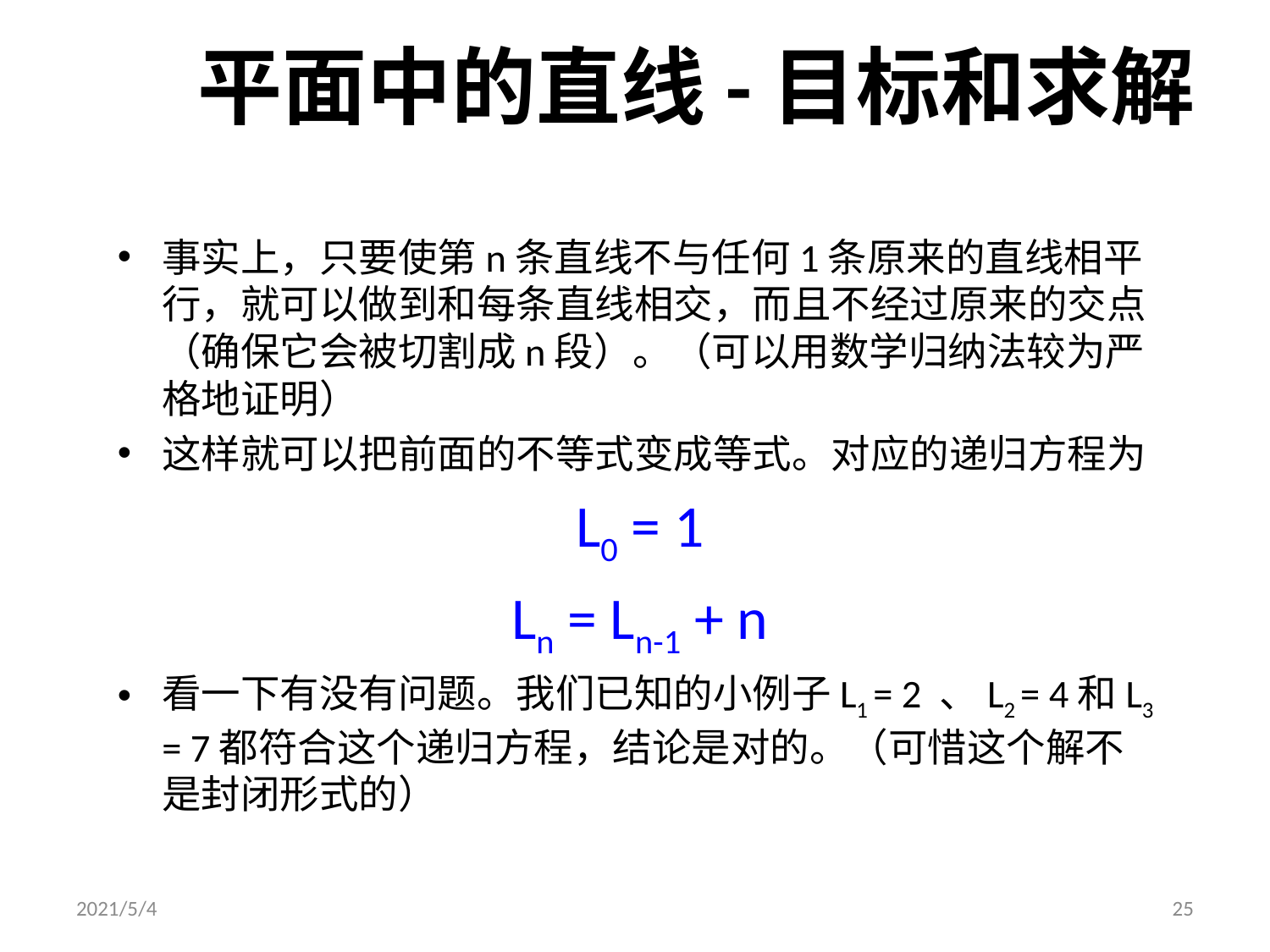

# 平面中的直线-目标和求解
事实上，只要使第n条直线不与任何1条原来的直线相平行，就可以做到和每条直线相交，而且不经过原来的交点（确保它会被切割成n段）。（可以用数学归纳法较为严格地证明）
这样就可以把前面的不等式变成等式。对应的递归方程为
L0 = 1
Ln = Ln-1 + n
看一下有没有问题。我们已知的小例子L1 = 2 、L2 = 4和L3 = 7都符合这个递归方程，结论是对的。（可惜这个解不是封闭形式的）
2021/5/4
25